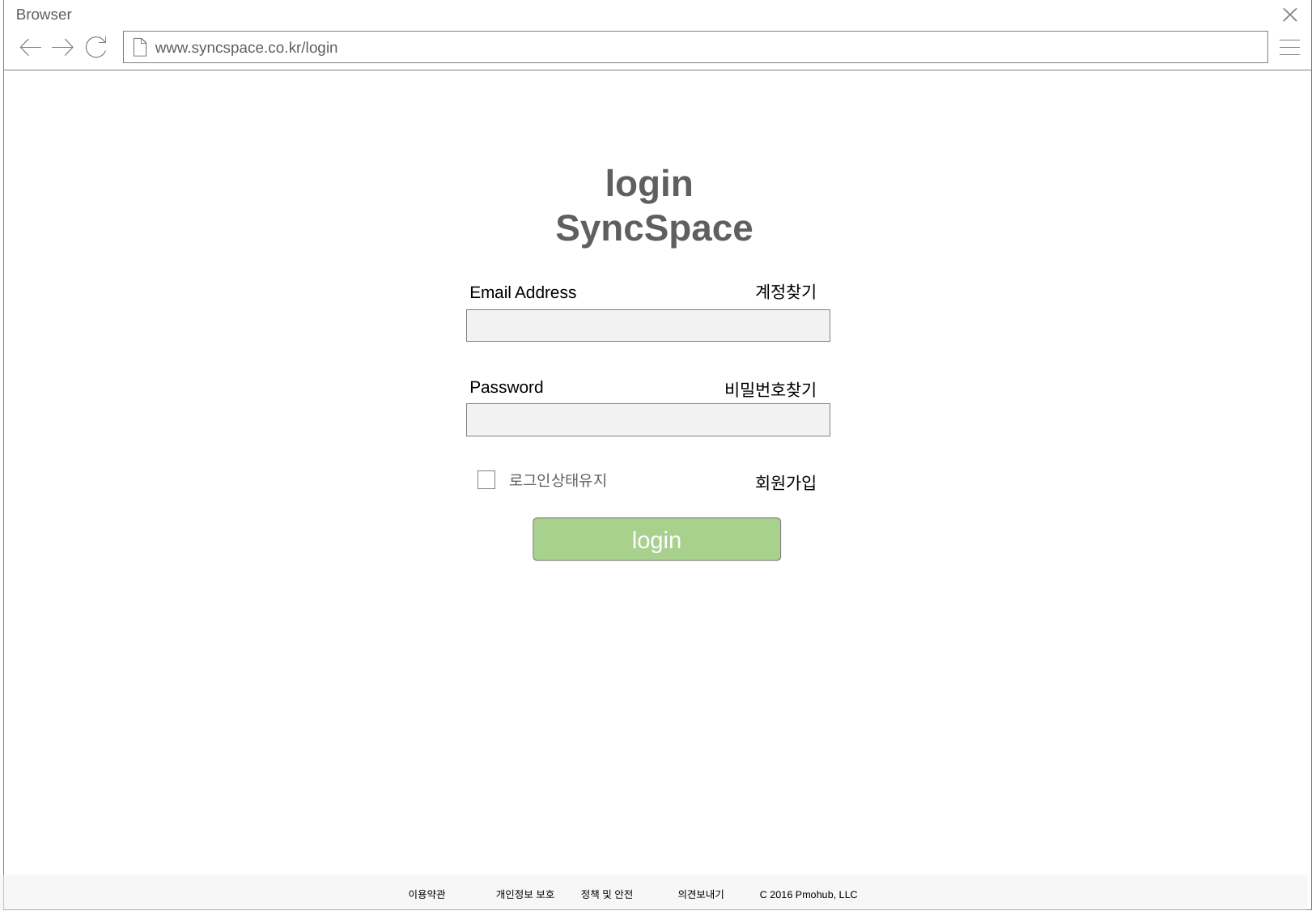

Browser

www.syncspace.co.kr/login

login
SyncSpace
Email Address
계정찾기

Password
비밀번호찾기

회원가입
로그인상태유지

login

이용약관
개인정보 보호
정책 및 안전
의견보내기
C 2016 Pmohub, LLC